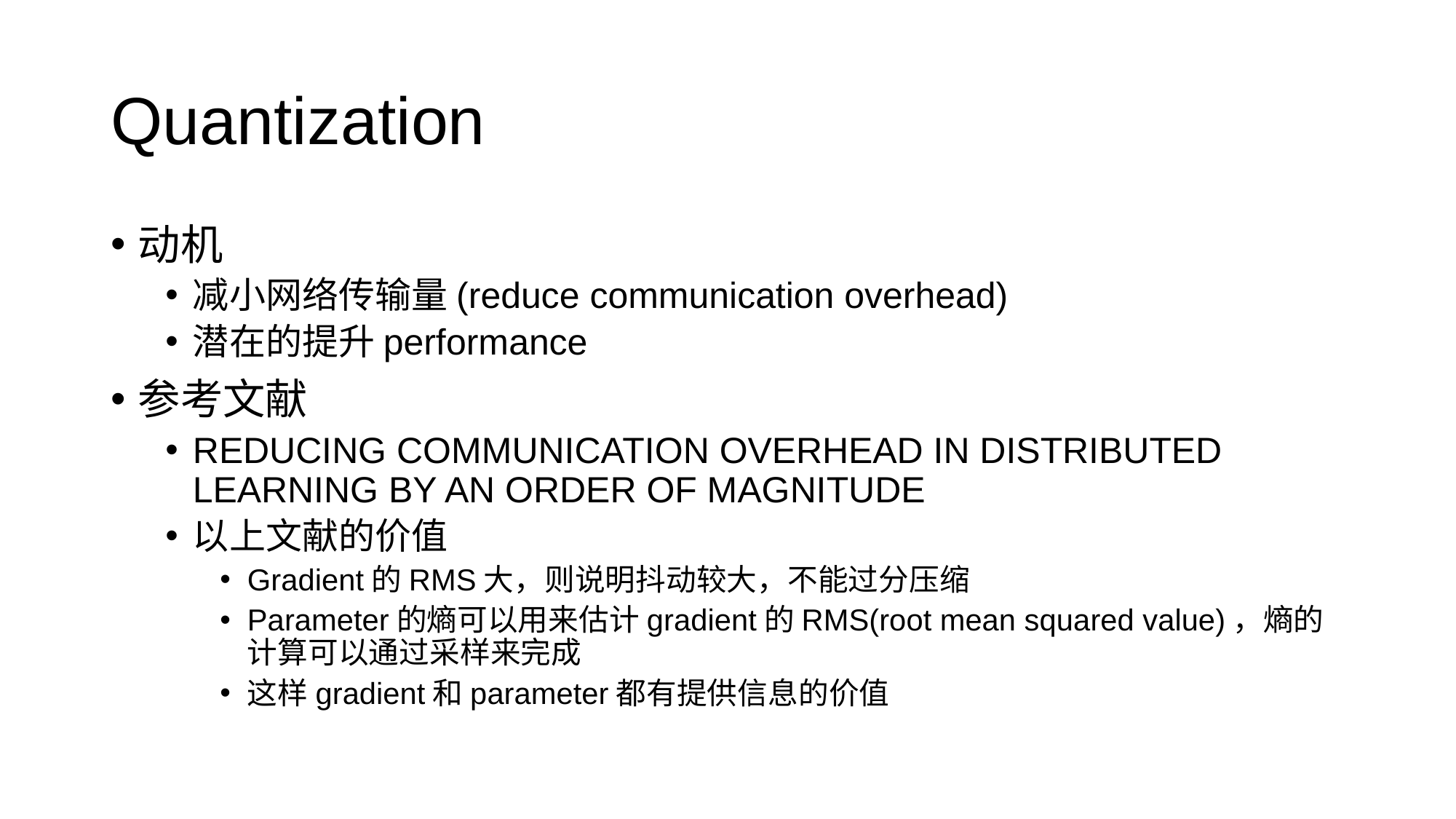

# Quantization
动机
减小网络传输量(reduce communication overhead)
潜在的提升performance
参考文献
REDUCING COMMUNICATION OVERHEAD IN DISTRIBUTED LEARNING BY AN ORDER OF MAGNITUDE
以上文献的价值
Gradient的RMS大，则说明抖动较大，不能过分压缩
Parameter的熵可以用来估计gradient的RMS(root mean squared value)，熵的计算可以通过采样来完成
这样gradient和parameter都有提供信息的价值